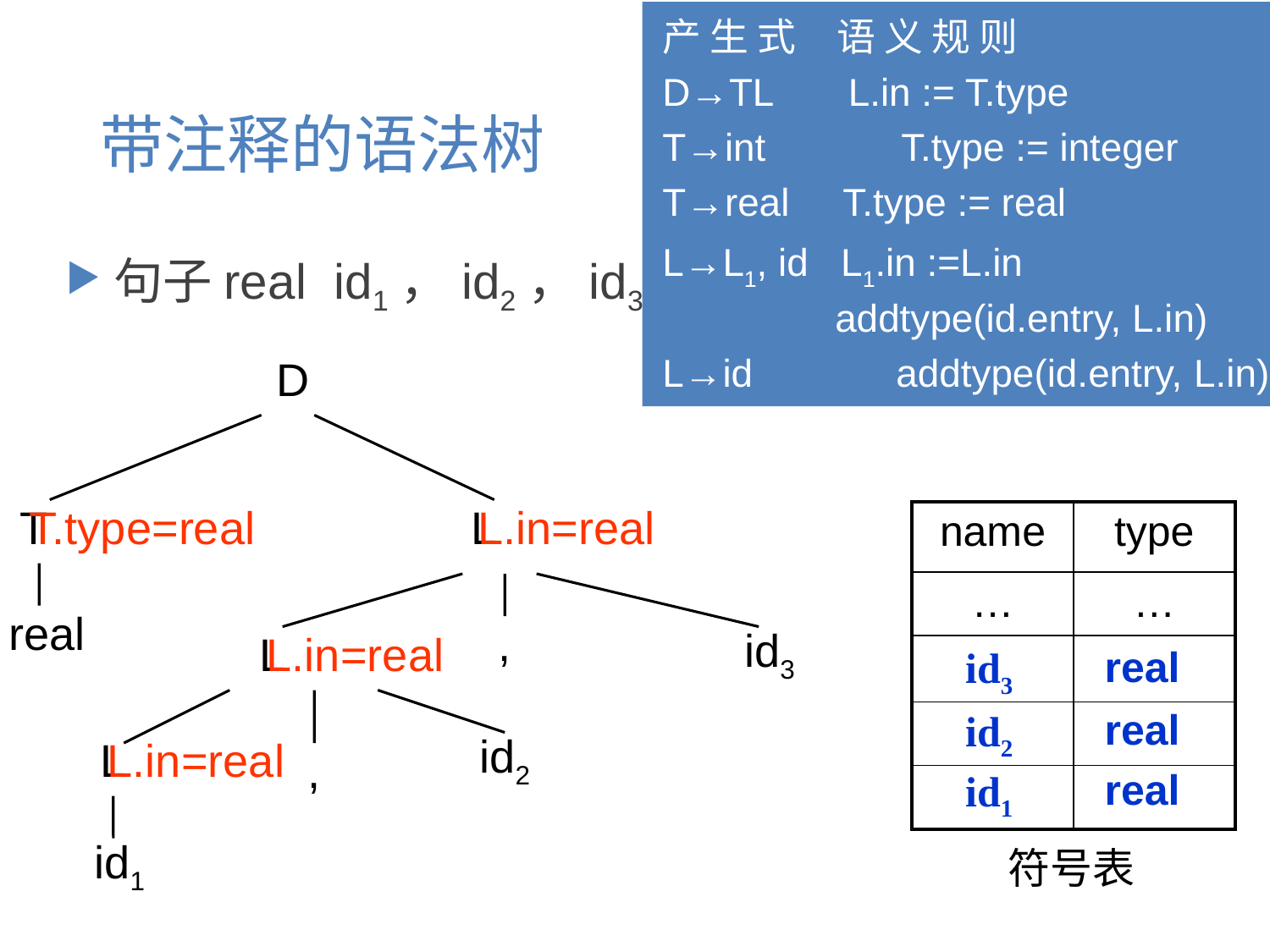

产 生 式 	语 义 规 则
D→TL       L.in := T.type
T→int	      T.type := integer
T→real     T.type := real
L→L1, id   L1.in :=L.in
                addtype(id.entry, L.in)
L→id 	     addtype(id.entry, L.in)
# 带注释的语法树
句子real  id1，id2，id3
D

T.type=real
T
L
L.in=real
| name | type |
| --- | --- |
| … | … |
|  |  |
|  |  |
|  |  |

real
,
L
L.in=real
id3
real
id3

real
id2
L
L.in=real
id2
,
real
id1

id1
符号表